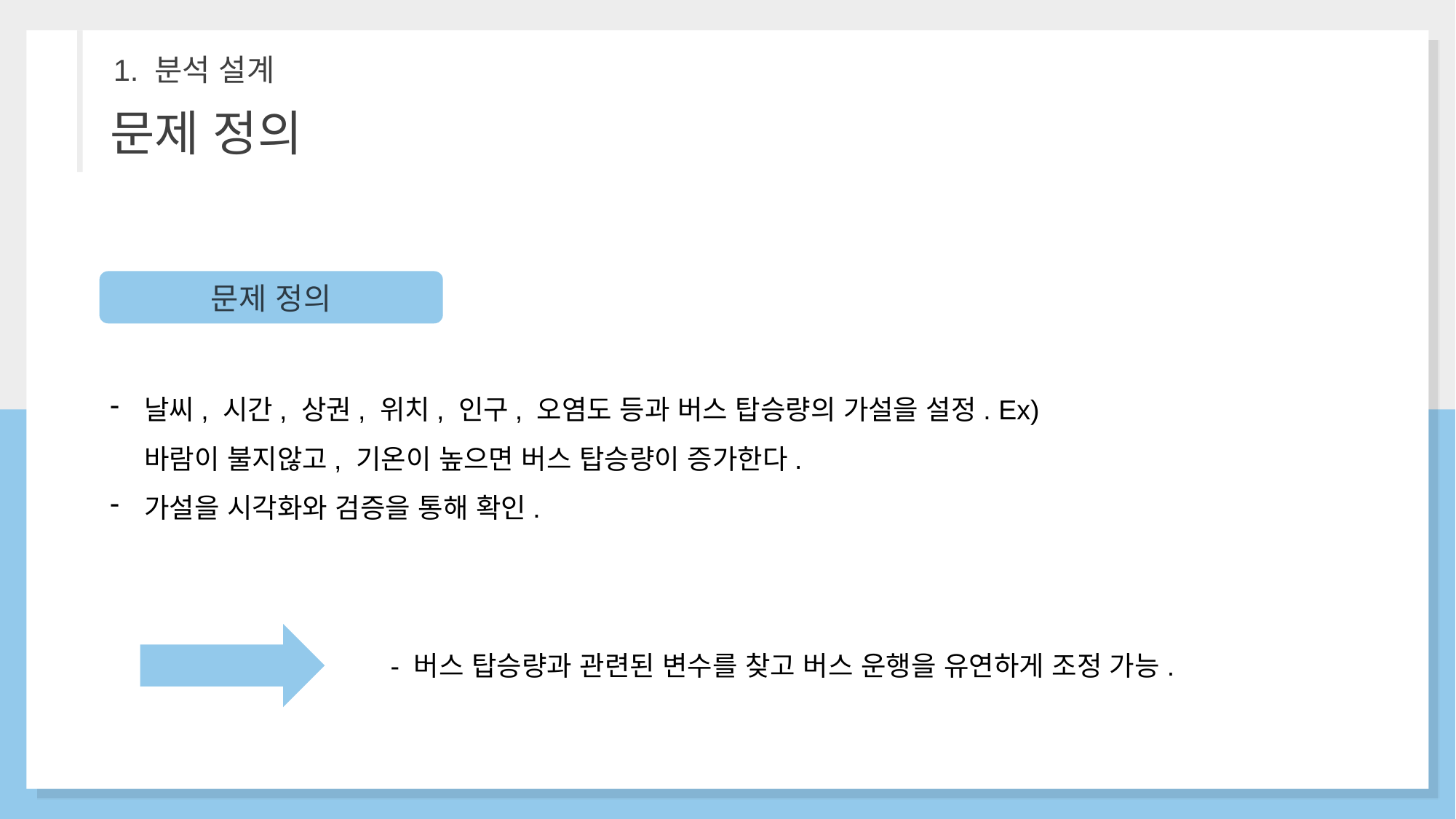

1. 분석 설계
문제 정의
문제 정의
날씨, 시간, 상권, 위치, 인구, 오염도 등과 버스 탑승량의 가설을 설정. Ex) 바람이 불지않고, 기온이 높으면 버스 탑승량이 증가한다.
가설을 시각화와 검증을 통해 확인.

- 버스 탑승량과 관련된 변수를 찾고 버스 운행을 유연하게 조정 가능.